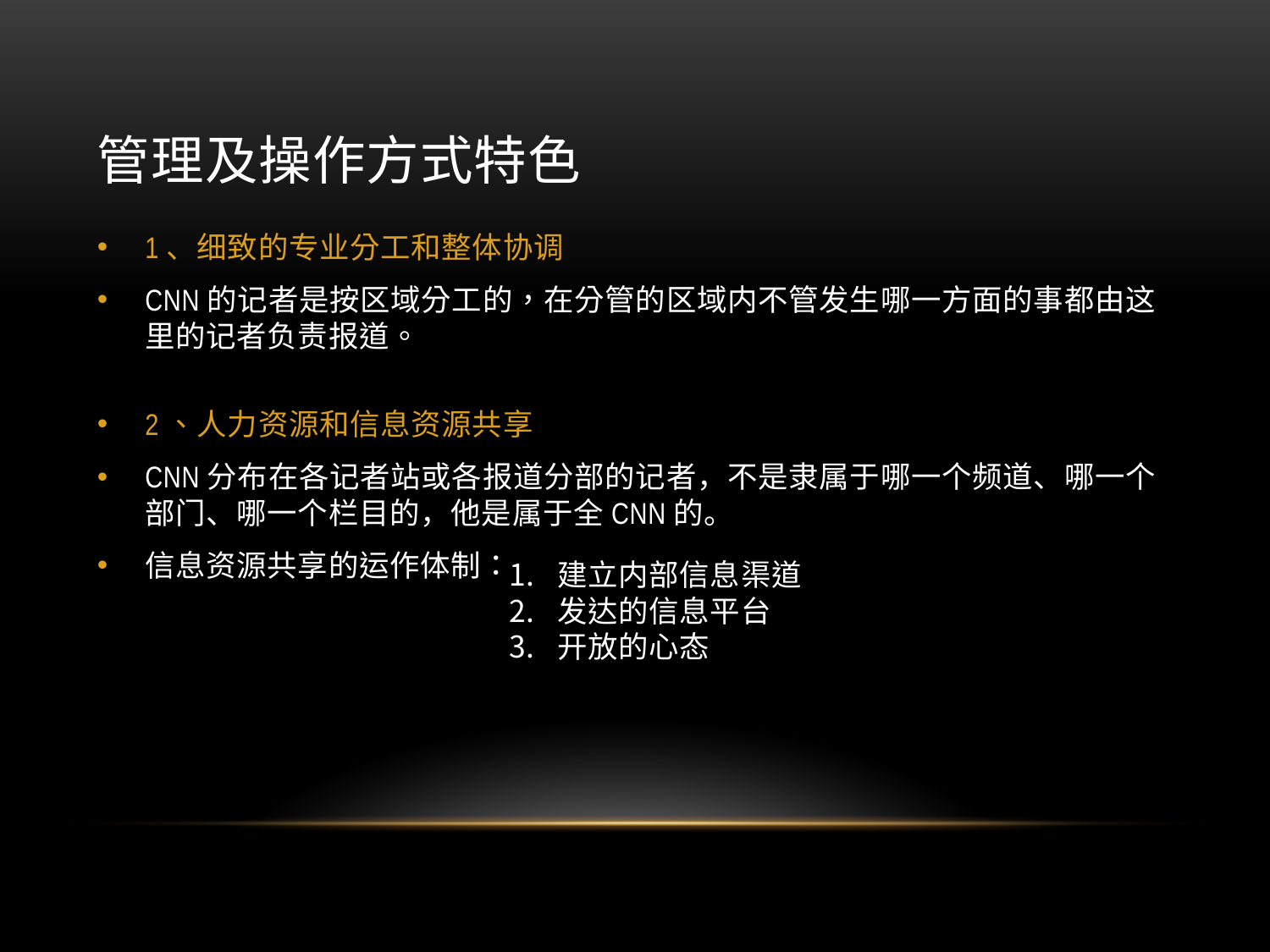

# 管理及操作方式特色
1、细致的专业分工和整体协调
CNN的记者是按区域分工的，在分管的区域内不管发生哪一方面的事都由这里的记者负责报道。
2、人力资源和信息资源共享
CNN分布在各记者站或各报道分部的记者，不是隶属于哪一个频道、哪一个部门、哪一个栏目的，他是属于全CNN的。
信息资源共享的运作体制：

建立内部信息渠道
发达的信息平台
开放的心态